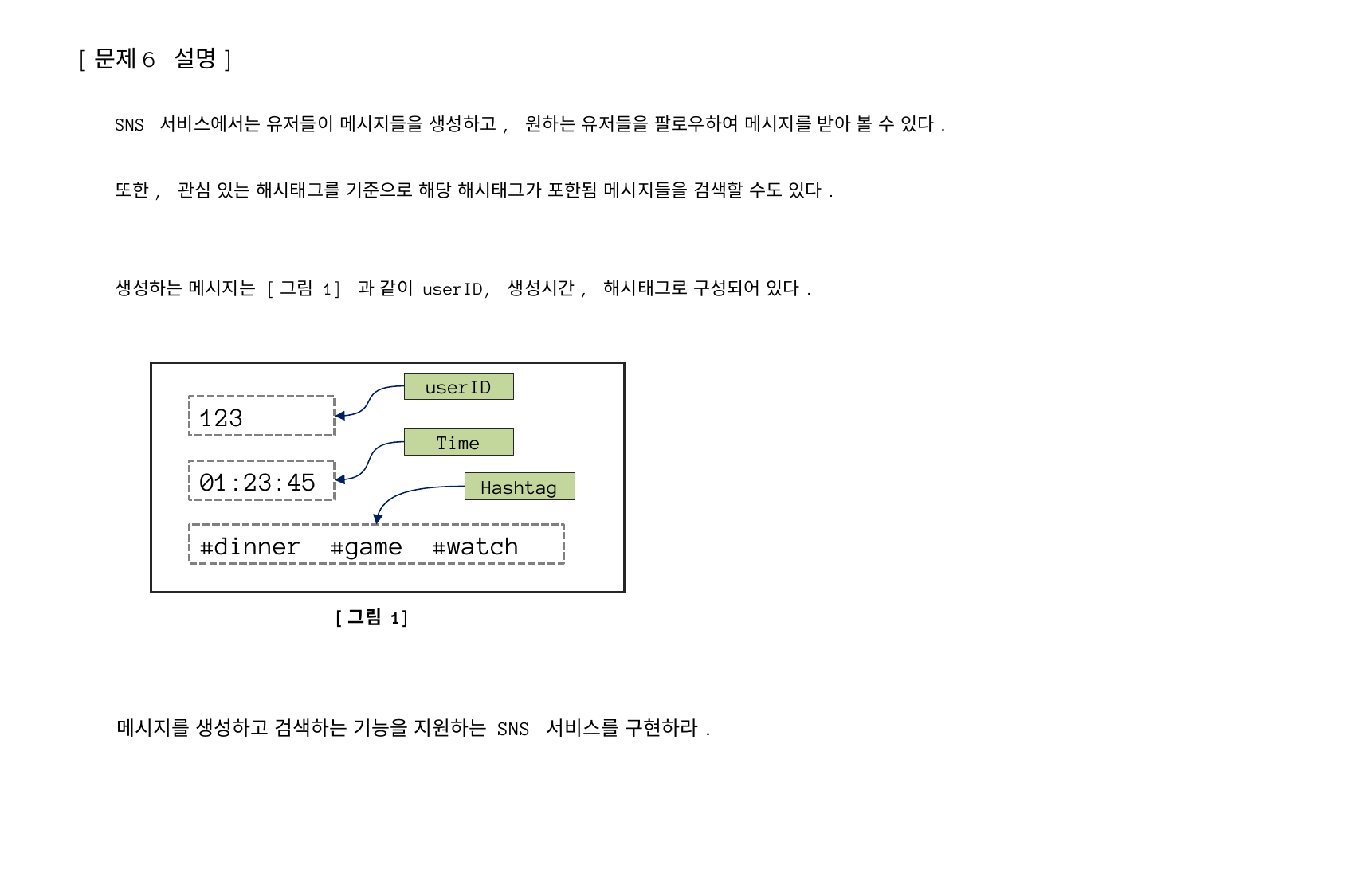

[문제6 설명]
SNS 서비스에서는 유저들이 메시지들을 생성하고, 원하는 유저들을 팔로우하여 메시지를 받아 볼 수 있다.

또한, 관심 있는 해시태그를 기준으로 해당 해시태그가 포한됨 메시지들을 검색할 수도 있다.

생성하는 메시지는 [그림 1] 과 같이 userID, 생성시간, 해시태그로 구성되어 있다.

userID
123
Time
01:23:45
Hashtag
#dinner  #game  #watch
[그림 1]
메시지를 생성하고 검색하는 기능을 지원하는 SNS 서비스를 구현하라.